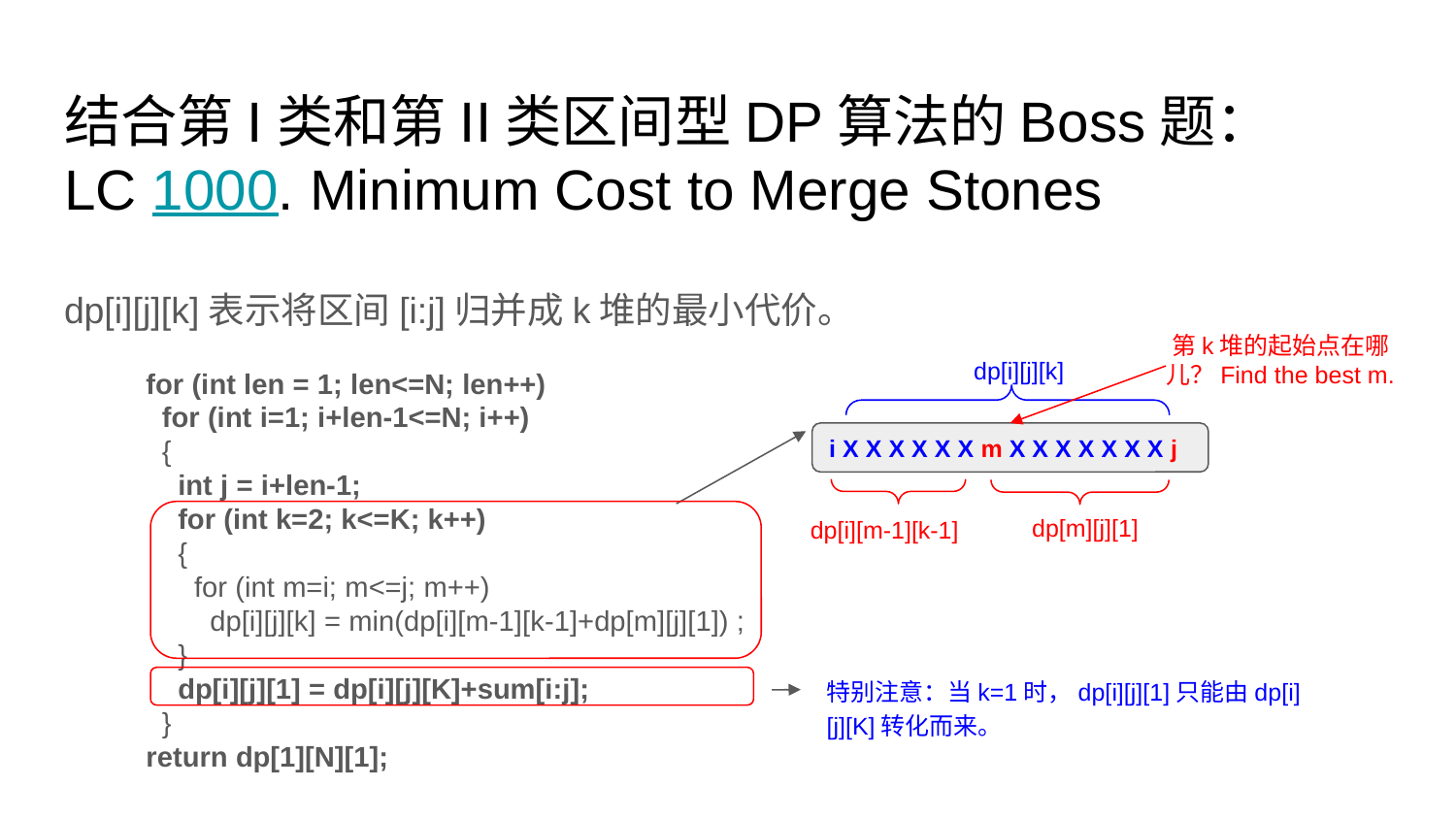

# 结合第I类和第II类区间型DP算法的Boss题：
LC 1000. Minimum Cost to Merge Stones

dp[i][j][k]表示将区间[i:j]归并成k堆的最小代价。
第k堆的起始点在哪儿？Find the best m.
dp[i][j][k]
for (int len = 1; len<=N; len++)
  for (int i=1; i+len-1<=N; i++)
  {
    int j = i+len-1;
    for (int k=2; k<=K; k++)
    {
      for (int m=i; m<=j; m++)
        dp[i][j][k] = min(dp[i][m-1][k-1]+dp[m][j][1]) ;
    }
    dp[i][j][1] = dp[i][j][K]+sum[i:j];
  }
return dp[1][N][1];

i X X X X X X m X X X X X X X j

dp[m][j][1]
dp[i][m-1][k-1]

特别注意：当k=1时，dp[i][j][1]只能由dp[i][j][K]转化而来。